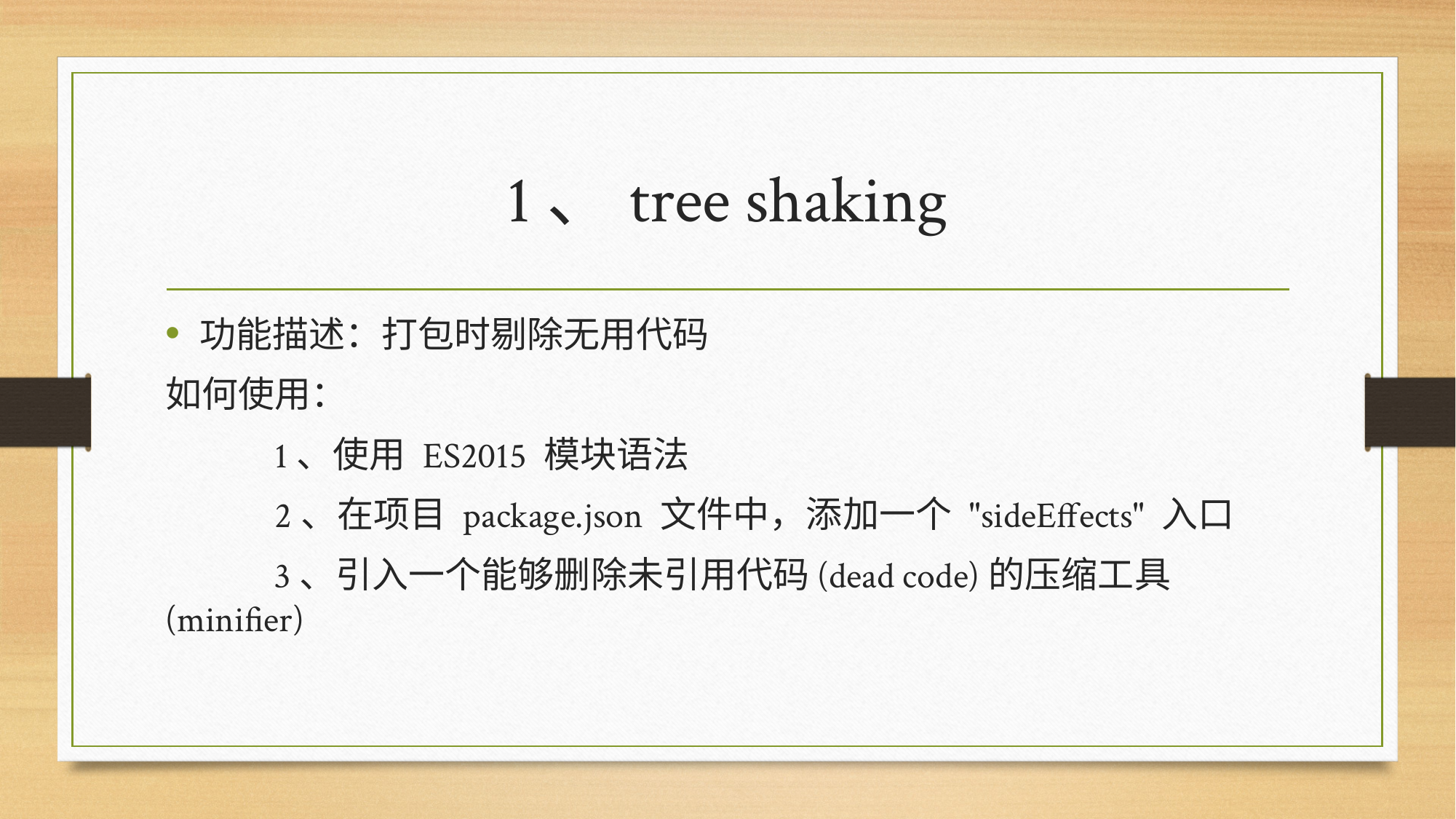

# 1、tree shaking
功能描述：打包时剔除无用代码
如何使用：
	1、使用 ES2015 模块语法
	2、在项目 package.json 文件中，添加一个 "sideEffects" 入口
	3、引入一个能够删除未引用代码(dead code)的压缩工具(minifier)